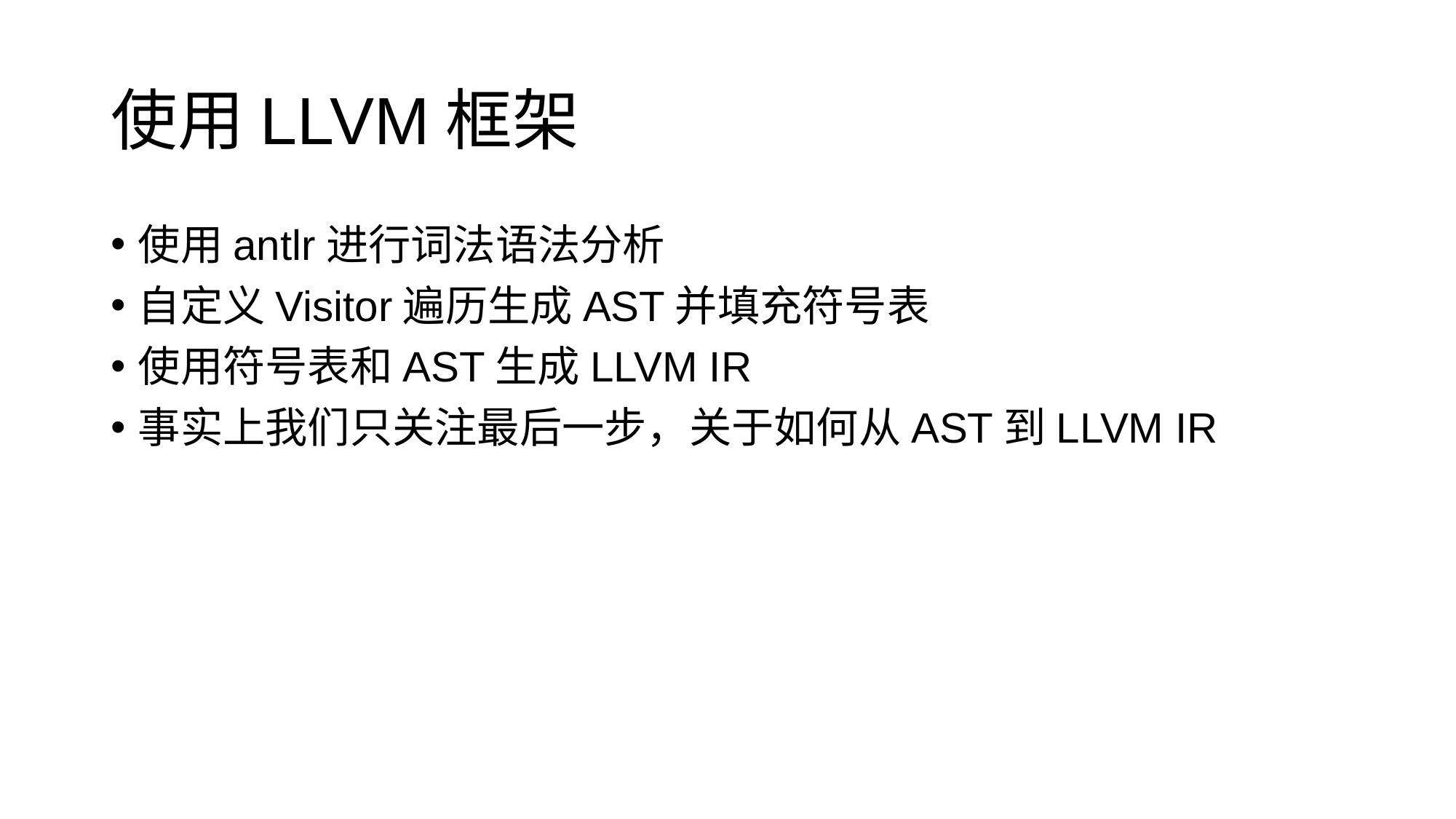

# 使用LLVM框架
使用antlr进行词法语法分析
自定义Visitor遍历生成AST并填充符号表
使用符号表和AST生成LLVM IR
事实上我们只关注最后一步，关于如何从AST到LLVM IR